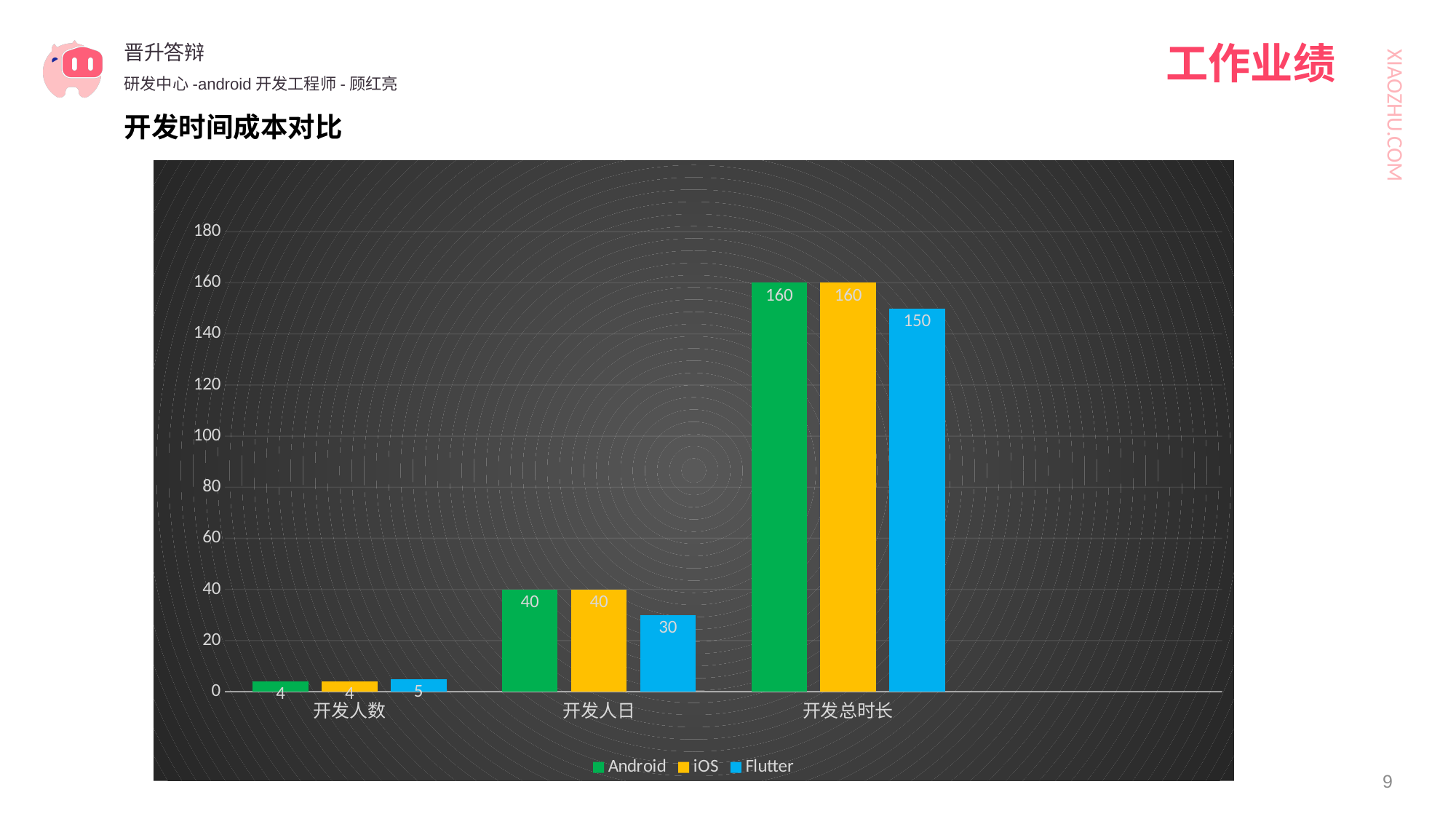

工作业绩
晋升答辩

研发中心-android开发工程师-顾红亮

开发时间成本对比

### Chart

| Category | Android | iOS | Flutter |
|---|---|---|---|
| 开发人数 | 4.0 | 4.0 | 5.0 |
| 开发人日 | 40.0 | 40.0 | 30.0 |
| 开发总时长 | 160.0 | 160.0 | 150.0 |
9